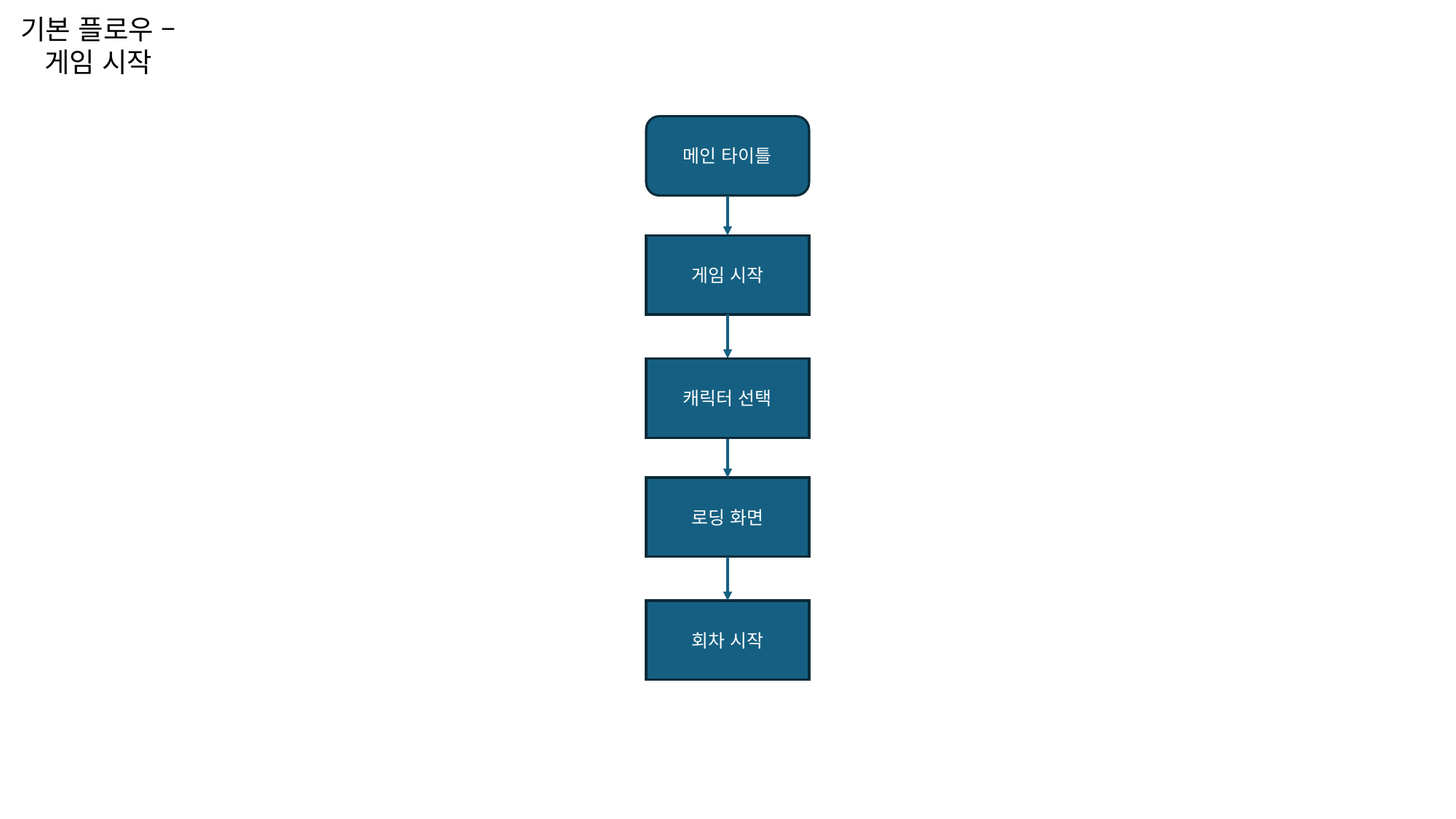

기본 플로우 –게임 시작
메인 타이틀
게임 시작
캐릭터 선택
로딩 화면
회차 시작